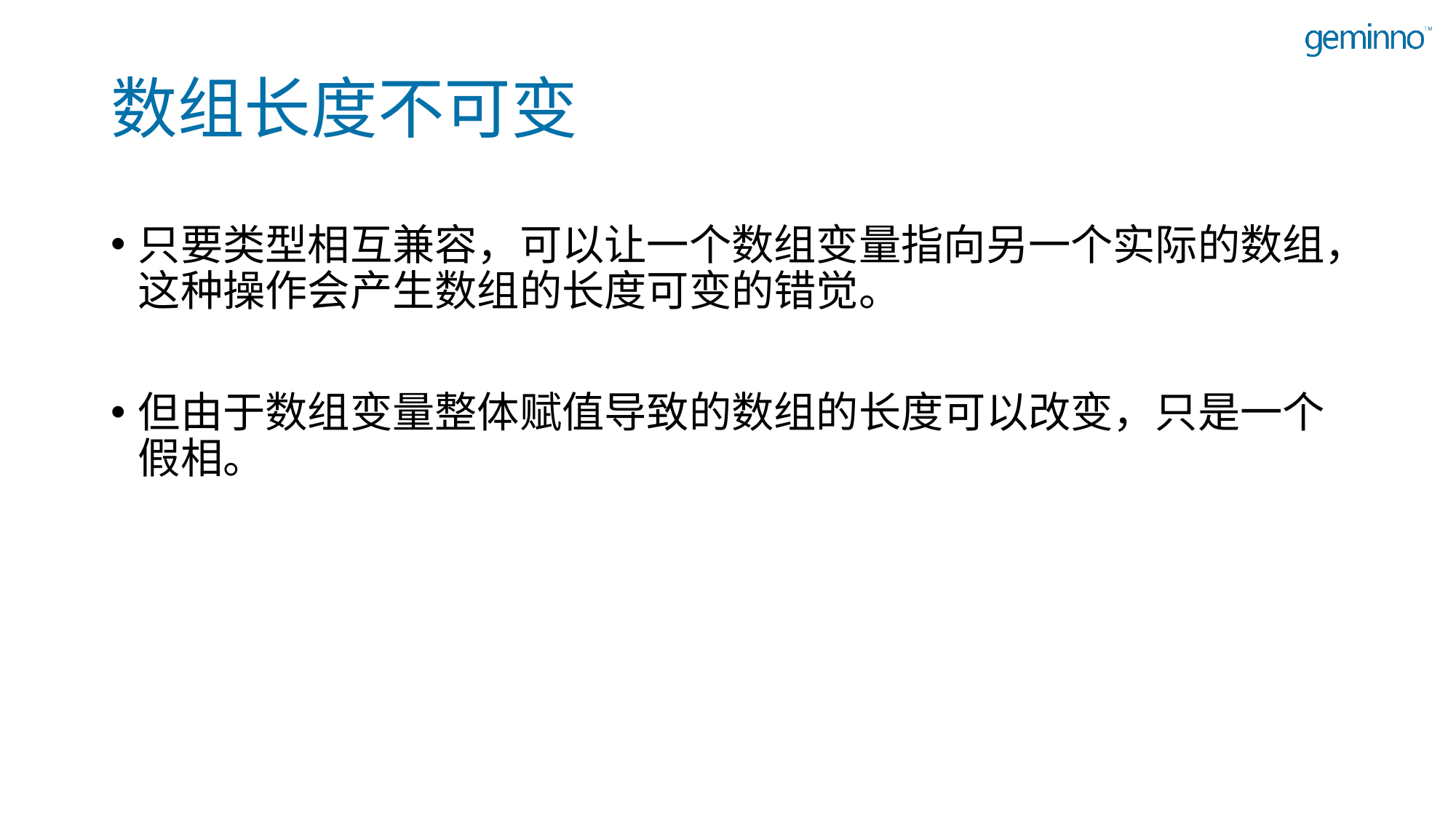

# 数组长度不可变
只要类型相互兼容，可以让一个数组变量指向另一个实际的数组，这种操作会产生数组的长度可变的错觉。

但由于数组变量整体赋值导致的数组的长度可以改变，只是一个假相。